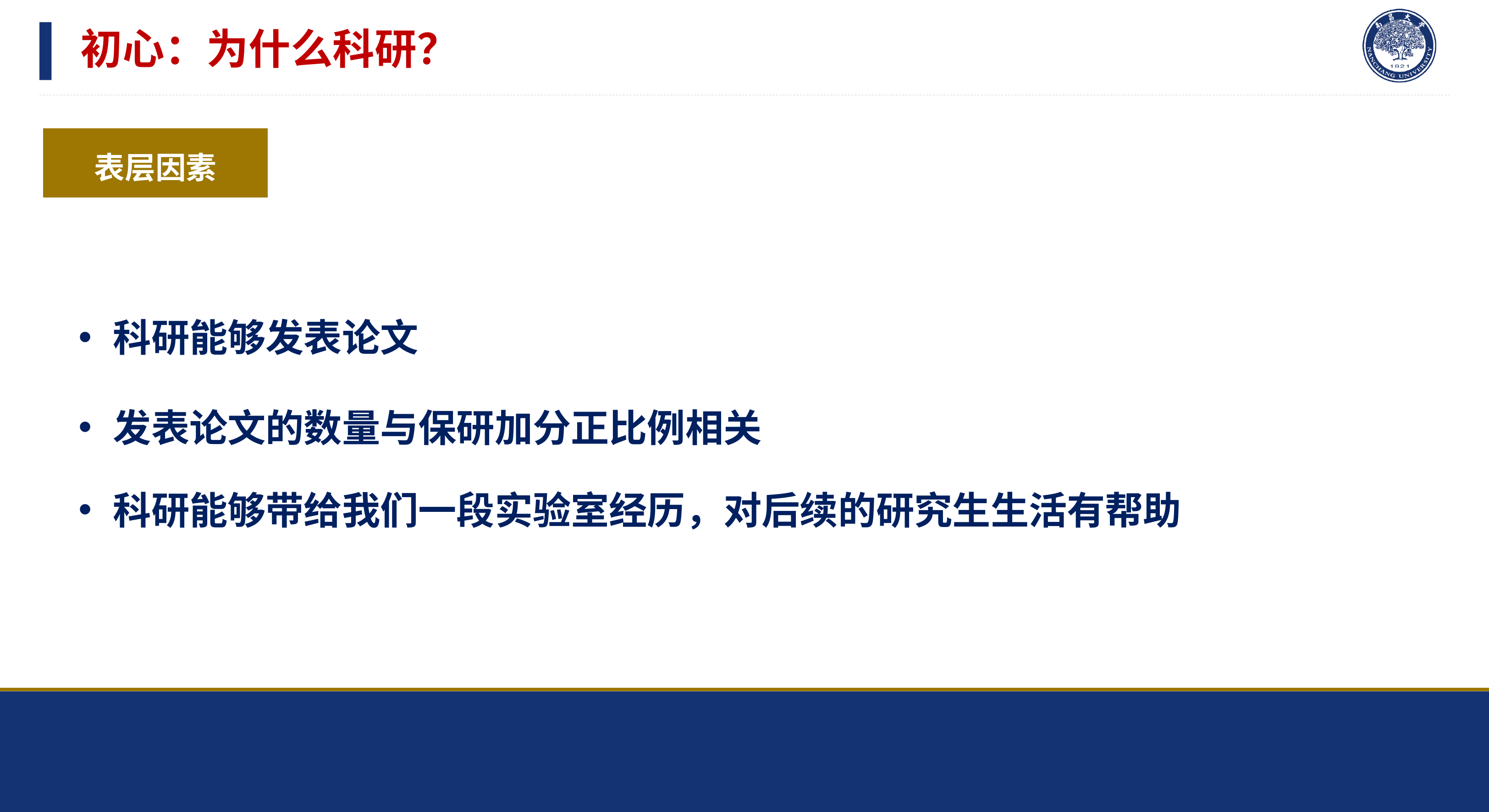

初心：为什么科研？
表层因素
科研能够发表论文
发表论文的数量与保研加分正比例相关
科研能够带给我们一段实验室经历，对后续的研究生生活有帮助